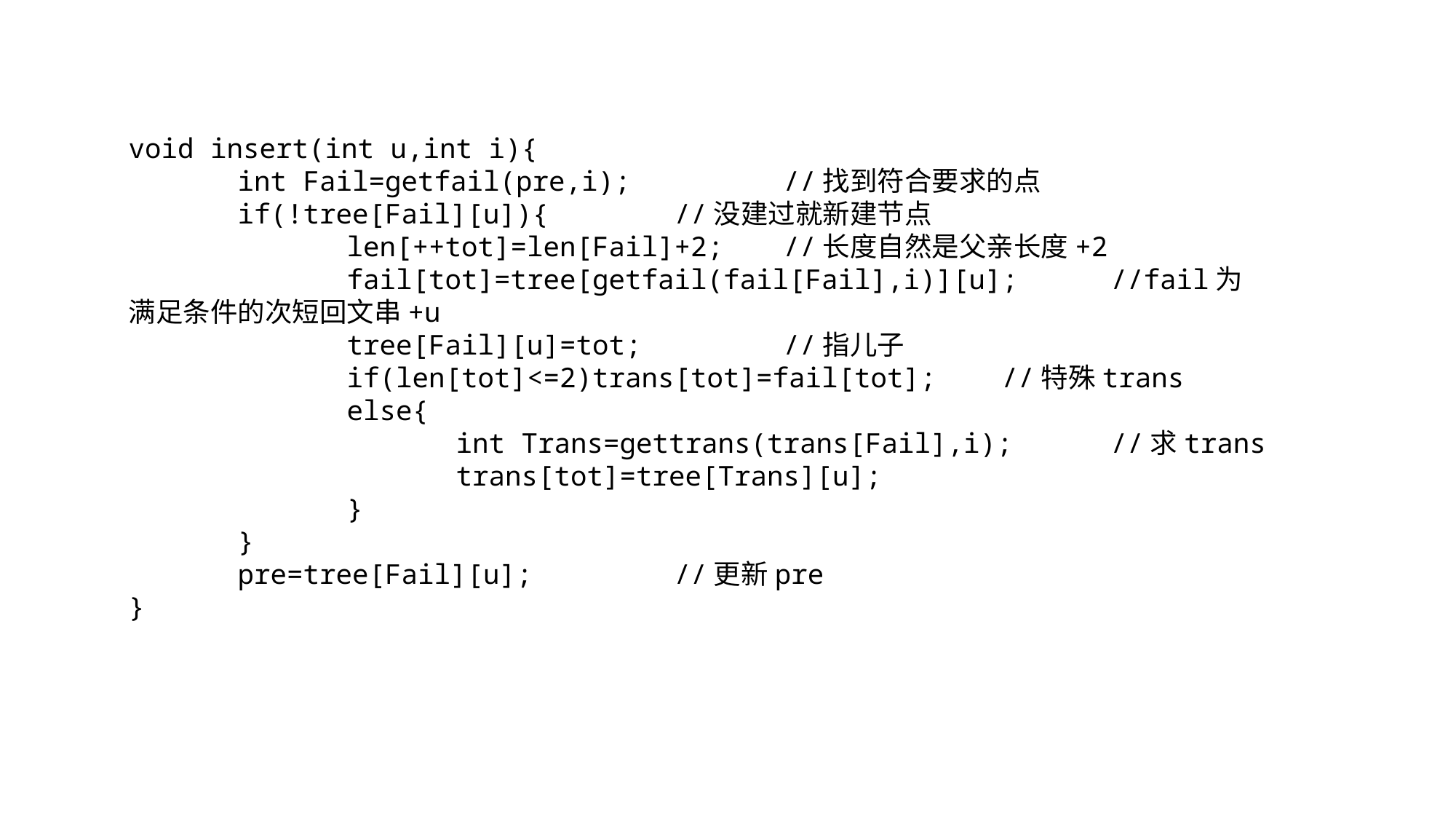

void insert(int u,int i){
	int Fail=getfail(pre,i);		//找到符合要求的点
	if(!tree[Fail][u]){		//没建过就新建节点
		len[++tot]=len[Fail]+2;	//长度自然是父亲长度+2
		fail[tot]=tree[getfail(fail[Fail],i)][u];	//fail为满足条件的次短回文串+u
		tree[Fail][u]=tot;		//指儿子
		if(len[tot]<=2)trans[tot]=fail[tot];	//特殊trans
		else{
			int Trans=gettrans(trans[Fail],i);	//求trans
			trans[tot]=tree[Trans][u];
		}
	}
	pre=tree[Fail][u];		//更新pre
}